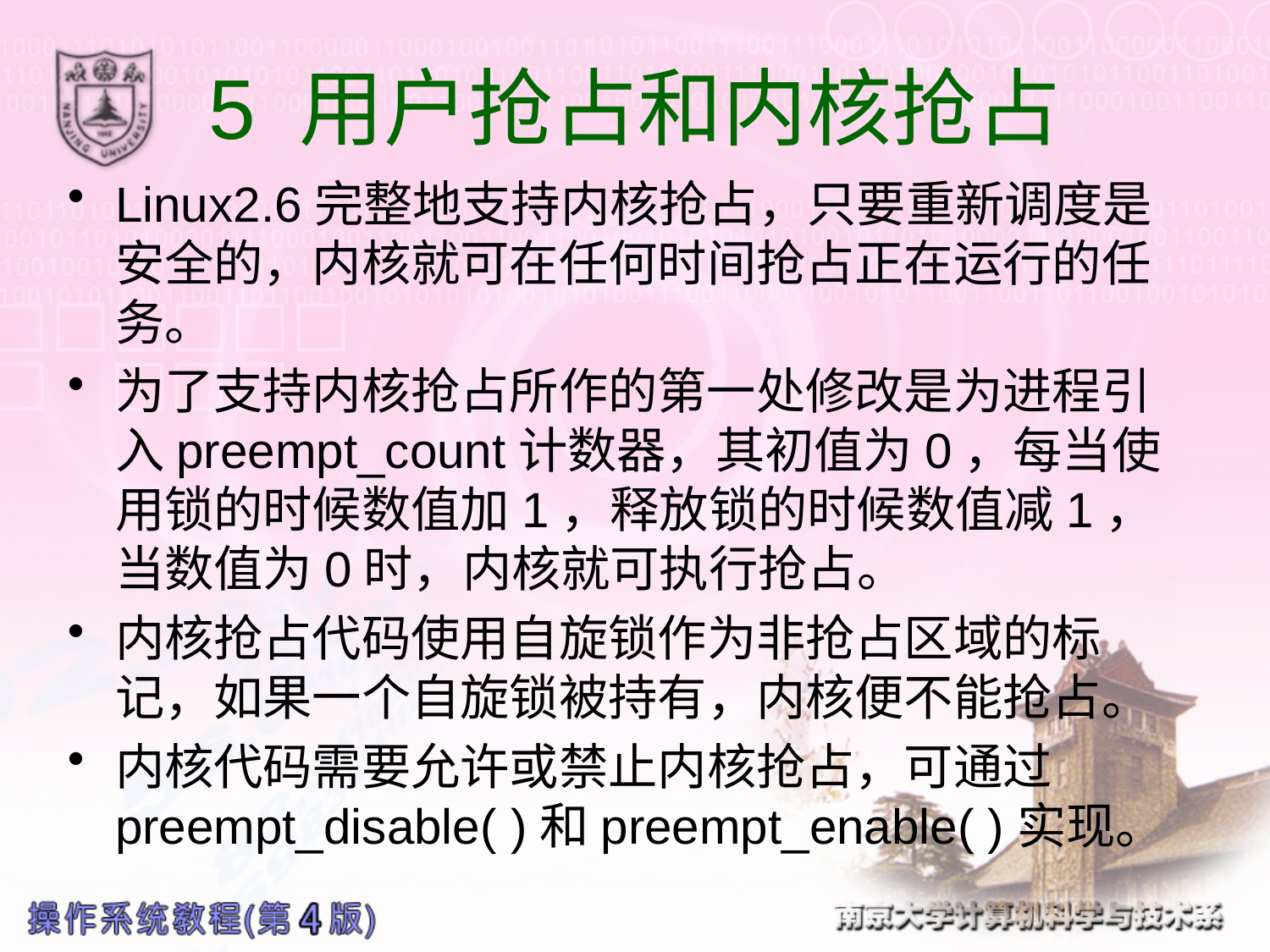

# 5 用户抢占和内核抢占
Linux2.6完整地支持内核抢占，只要重新调度是安全的，内核就可在任何时间抢占正在运行的任务。
为了支持内核抢占所作的第一处修改是为进程引入preempt_count计数器，其初值为0，每当使用锁的时候数值加1，释放锁的时候数值减1，当数值为0时，内核就可执行抢占。
内核抢占代码使用自旋锁作为非抢占区域的标记，如果一个自旋锁被持有，内核便不能抢占。
内核代码需要允许或禁止内核抢占，可通过preempt_disable( )和preempt_enable( )实现。